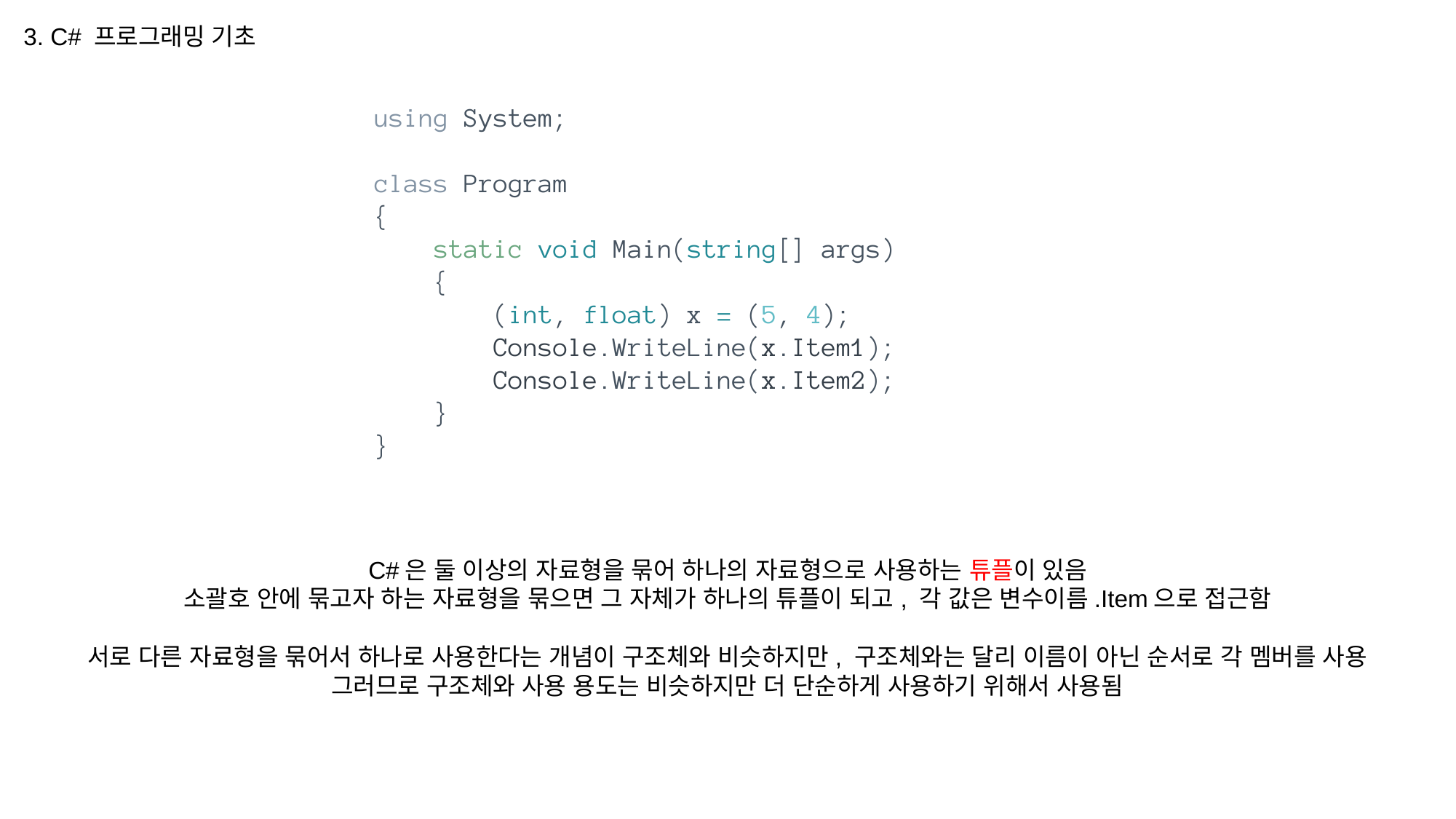

3. C# 프로그래밍 기초
using System;
class Program
{
    static void Main(string[] args)
    {
        (int, float) x = (5, 4);
        Console.WriteLine(x.Item1);
        Console.WriteLine(x.Item2);
    }
}
C#은 둘 이상의 자료형을 묶어 하나의 자료형으로 사용하는 튜플이 있음
소괄호 안에 묶고자 하는 자료형을 묶으면 그 자체가 하나의 튜플이 되고, 각 값은 변수이름.Item으로 접근함

서로 다른 자료형을 묶어서 하나로 사용한다는 개념이 구조체와 비슷하지만, 구조체와는 달리 이름이 아닌 순서로 각 멤버를 사용
그러므로 구조체와 사용 용도는 비슷하지만 더 단순하게 사용하기 위해서 사용됨